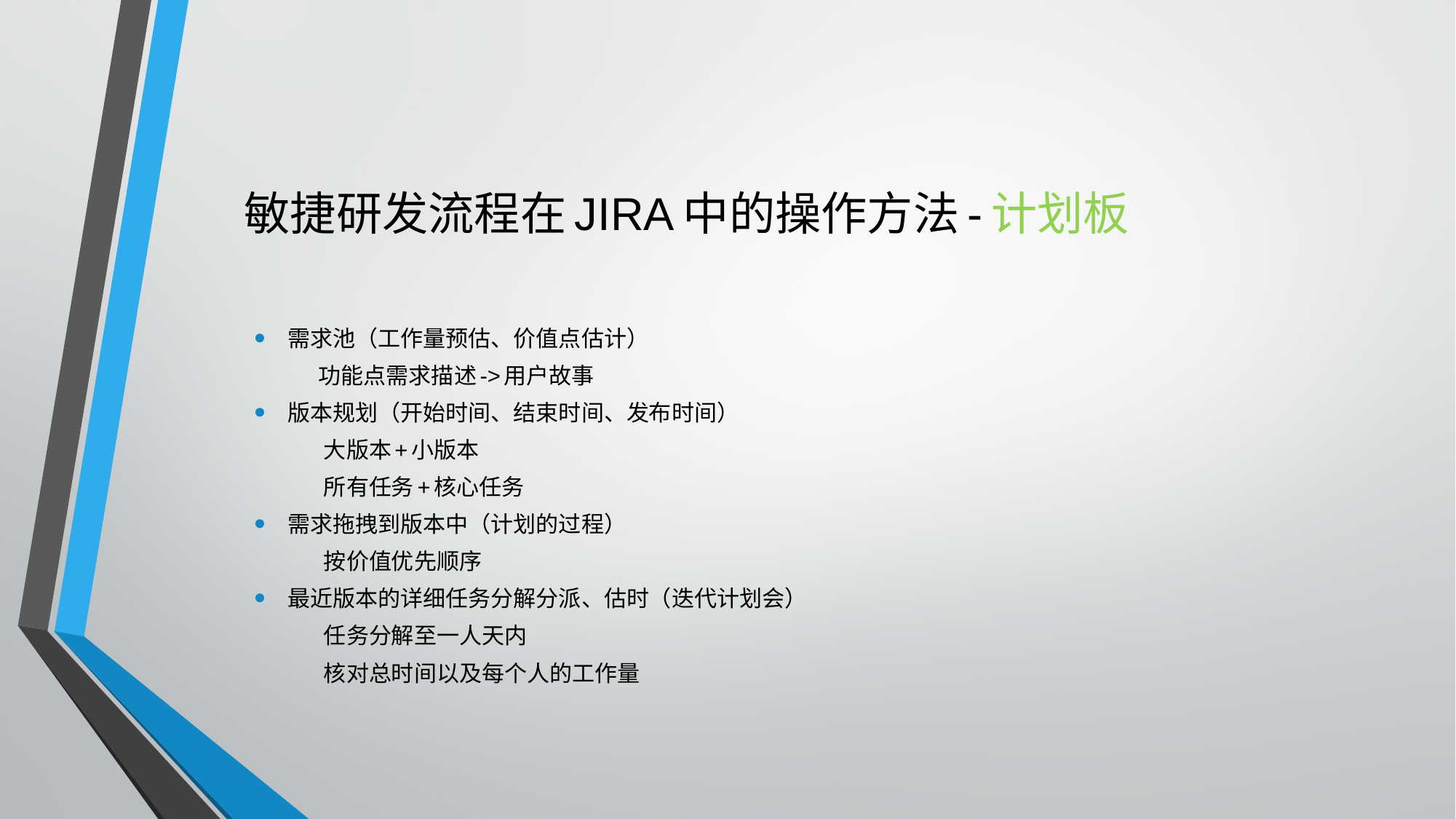

# 敏捷研发流程在JIRA中的操作方法-计划板
需求池（工作量预估、价值点估计）
            功能点需求描述->用户故事
版本规划（开始时间、结束时间、发布时间）
             大版本+小版本
             所有任务+核心任务
需求拖拽到版本中（计划的过程）
             按价值优先顺序
最近版本的详细任务分解分派、估时（迭代计划会）
             任务分解至一人天内
             核对总时间以及每个人的工作量